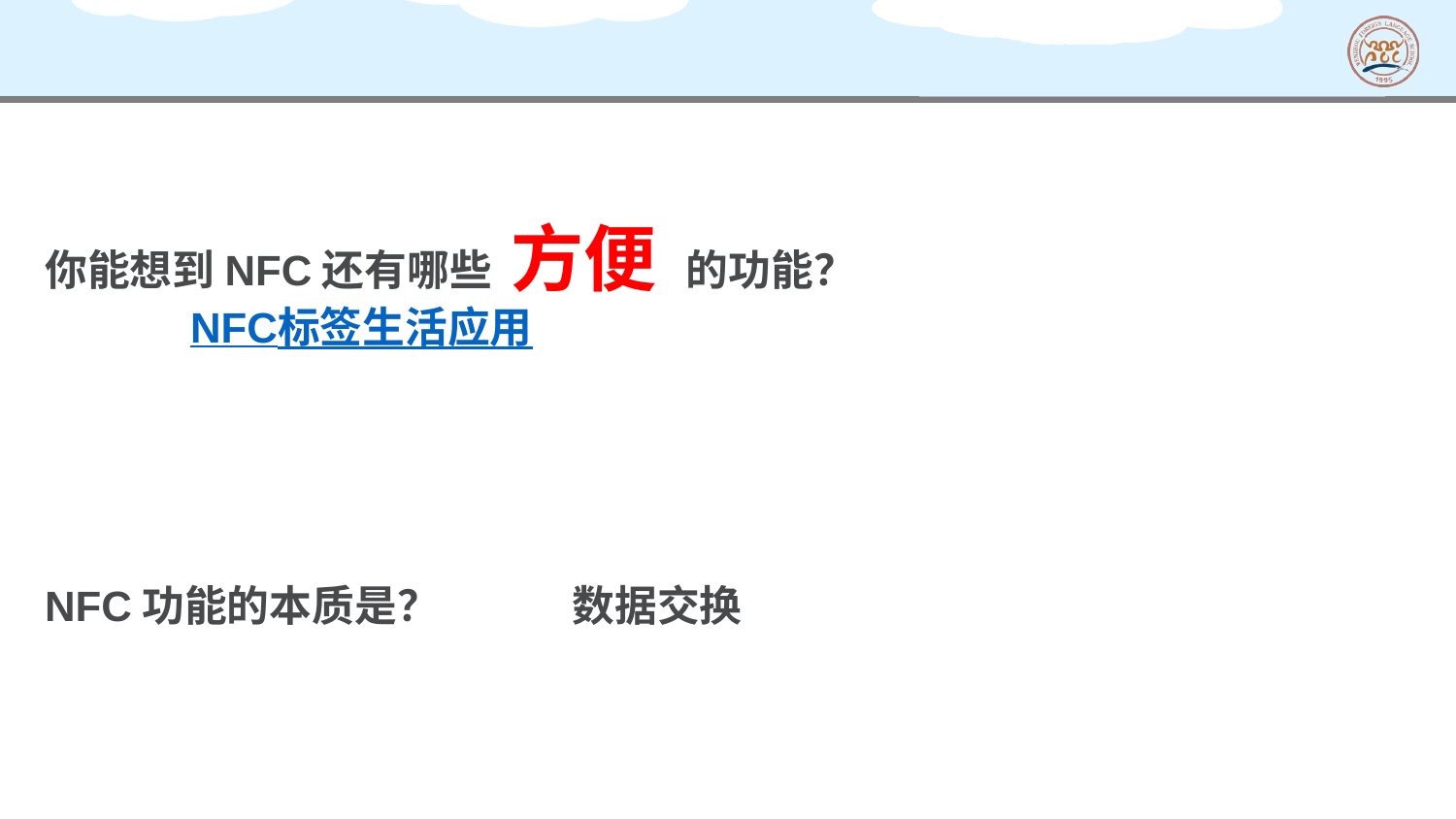

# 你能想到NFC还有哪些  方便   的功能？ NFC标签生活应用
NFC功能的本质是？
数据交换